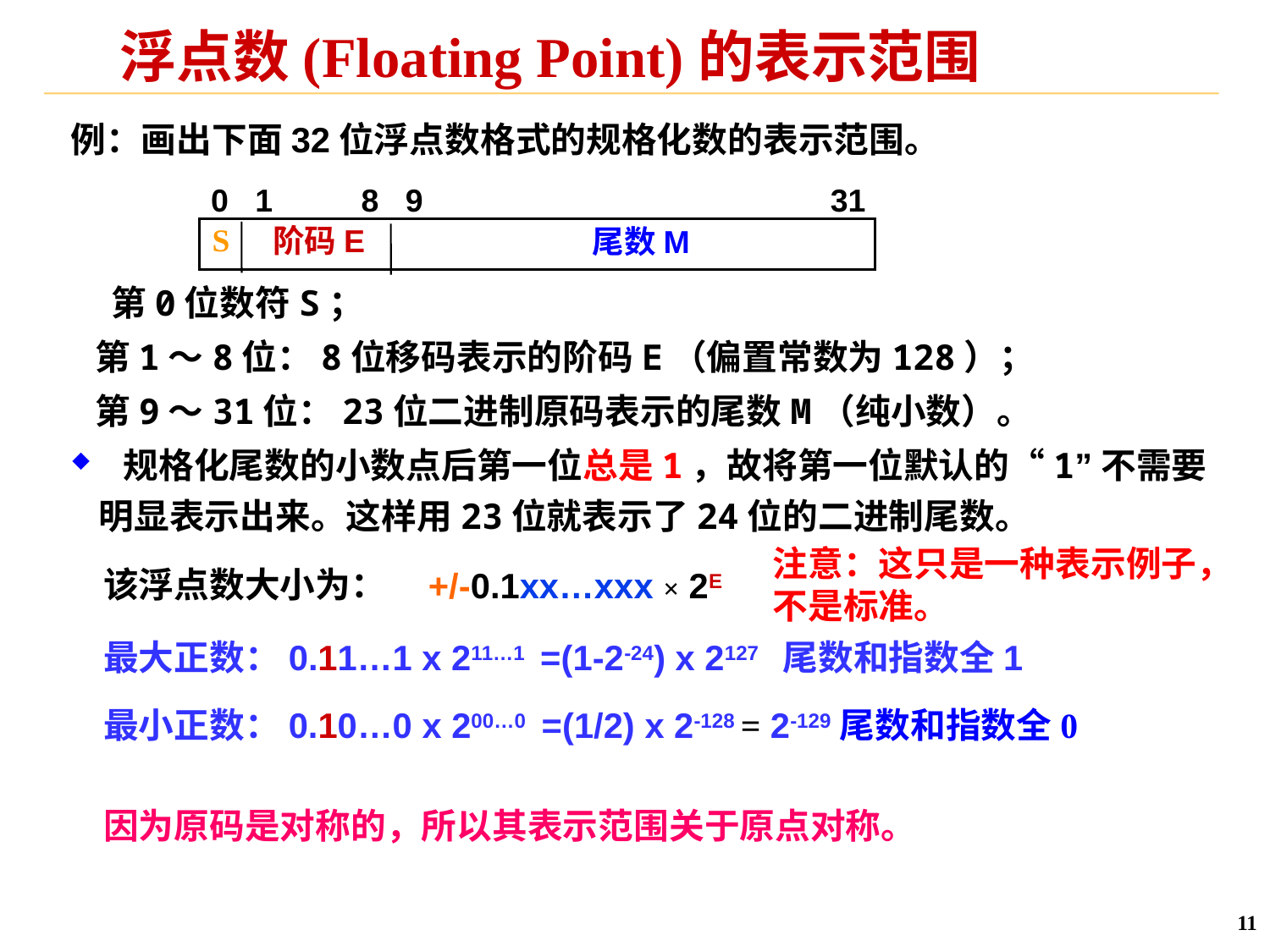

# 浮点数(Floating Point)的表示范围
例：画出下面32位浮点数格式的规格化数的表示范围。
             0   1          8   9                                              31

    第0位数符S；
  第1～8位：8位移码表示的阶码E（偏置常数为128）；
  第9～31位：23位二进制原码表示的尾数M（纯小数）。
  规格化尾数的小数点后第一位总是1，故将第一位默认的“1”不需要明显表示出来。这样用23位就表示了24位的二进制尾数。
S
阶码E
尾数M

注意：这只是一种表示例子，不是标准。
该浮点数大小为：
+/-0.1xx…xxx × 2E
最大正数：0.11…1 x 211…1  =(1-2-24) x 2127  尾数和指数全1
最小正数：0.10…0 x 200…0  =(1/2) x 2-128 = 2-129尾数和指数全0
因为原码是对称的，所以其表示范围关于原点对称。
11